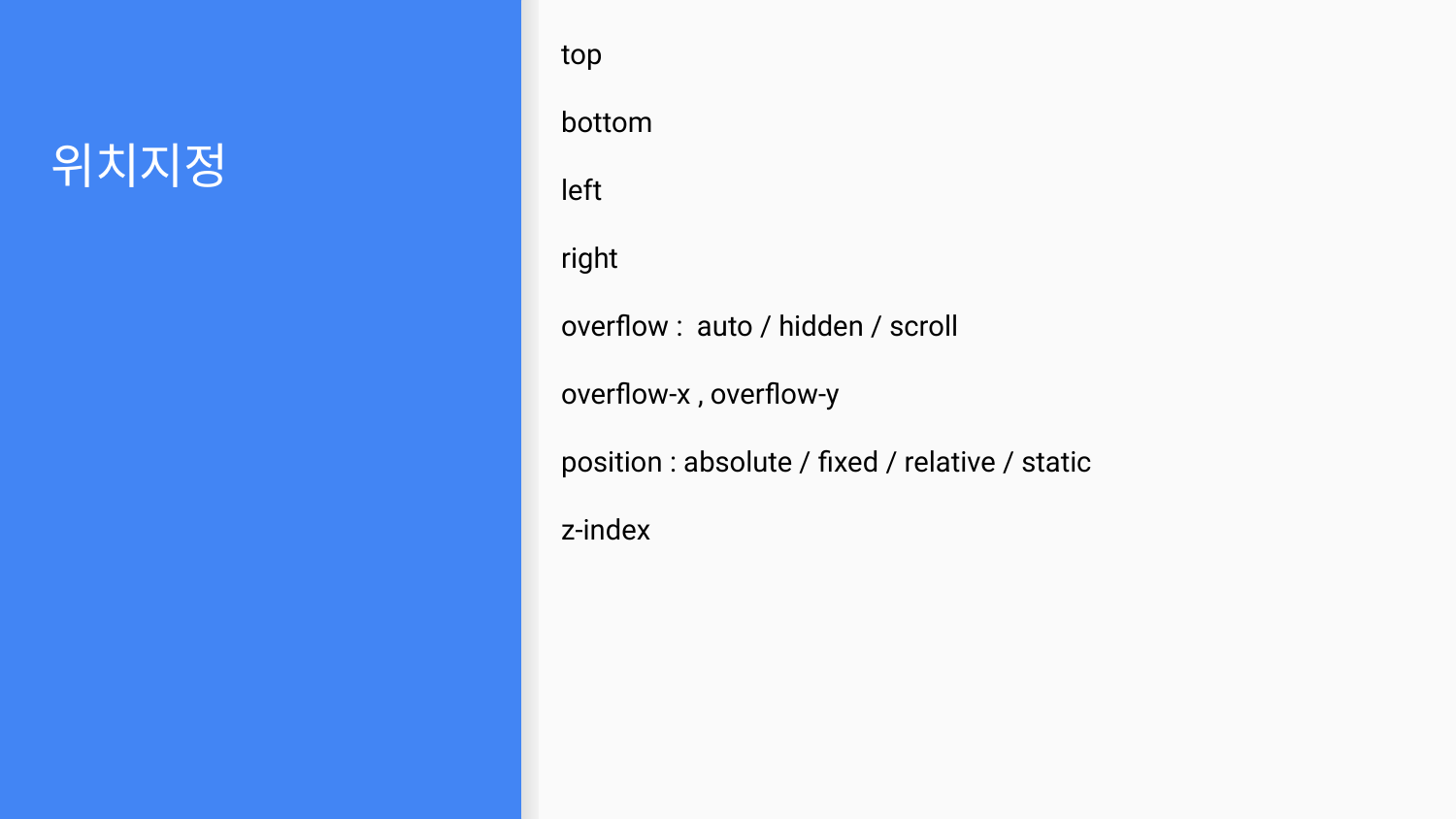

top

bottom

left

right

overflow :  auto / hidden / scroll

overflow-x , overflow-y

position : absolute / fixed / relative / static

z-index
# 위치지정